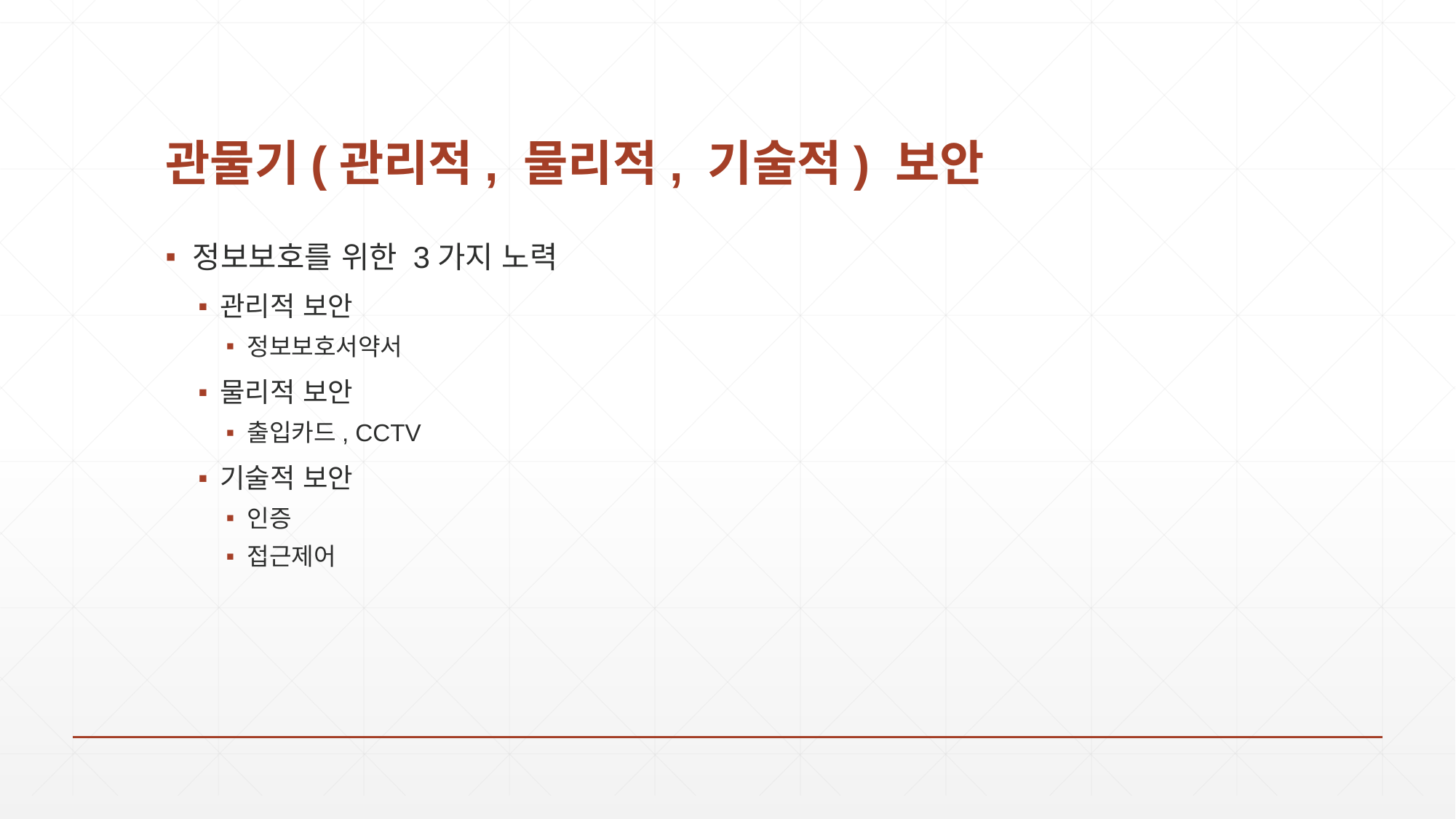

# 관물기(관리적, 물리적, 기술적) 보안
정보보호를 위한 3가지 노력
관리적 보안
정보보호서약서
물리적 보안
출입카드, CCTV
기술적 보안
인증
접근제어